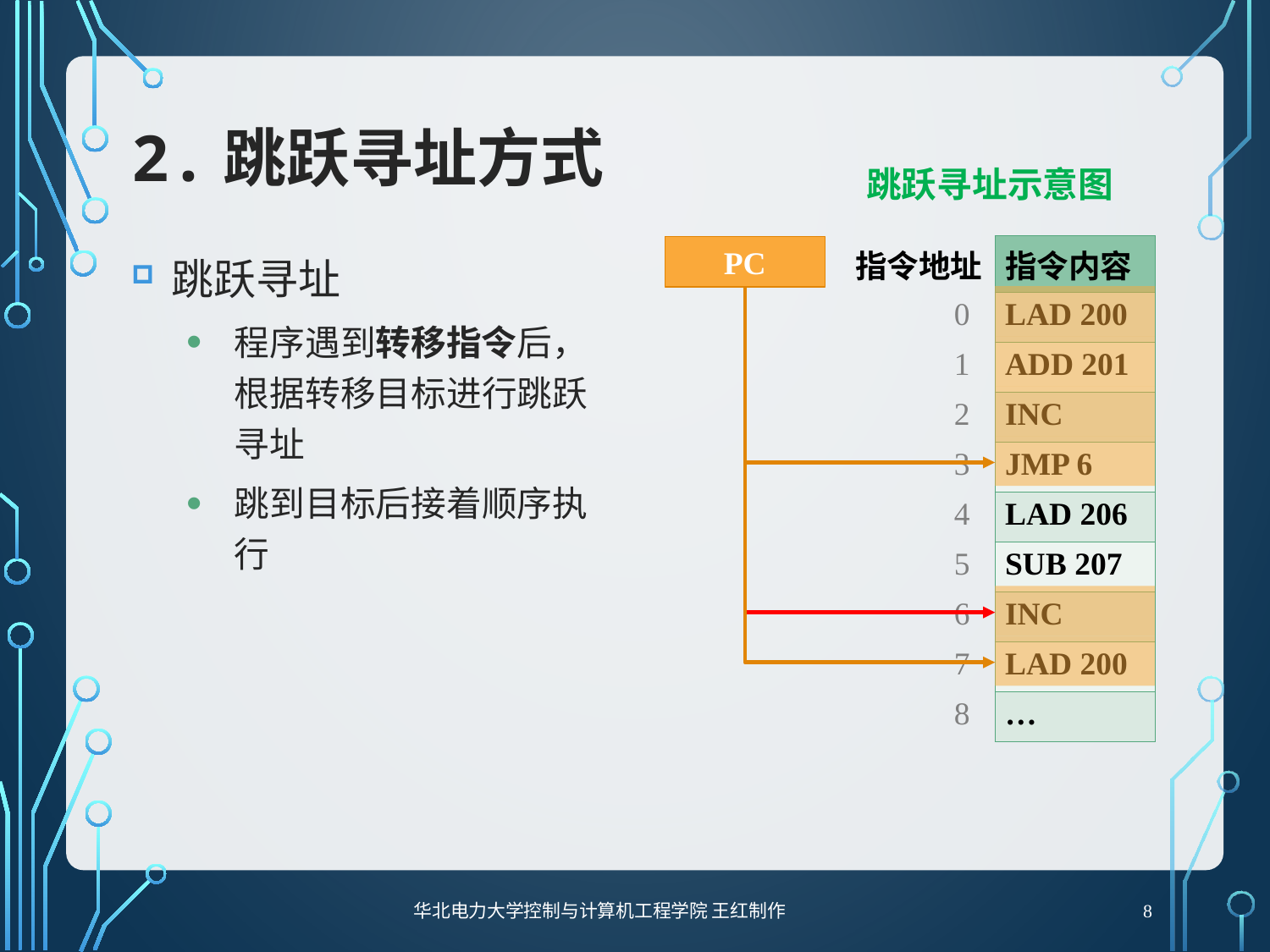

# 2.跳跃寻址方式
跳跃寻址示意图
| 指令地址 | 指令内容 |
| --- | --- |
| 0 | LAD 200 |
| 1 | ADD 201 |
| 2 | INC |
| 3 | JMP 6 |
| 4 | LAD 206 |
| 5 | SUB 207 |
| 6 | INC |
| 7 | LAD 200 |
| 8 | … |
跳跃寻址
程序遇到转移指令后，根据转移目标进行跳跃寻址
跳到目标后接着顺序执行

PC

8
华北电力大学控制与计算机工程学院 王红制作